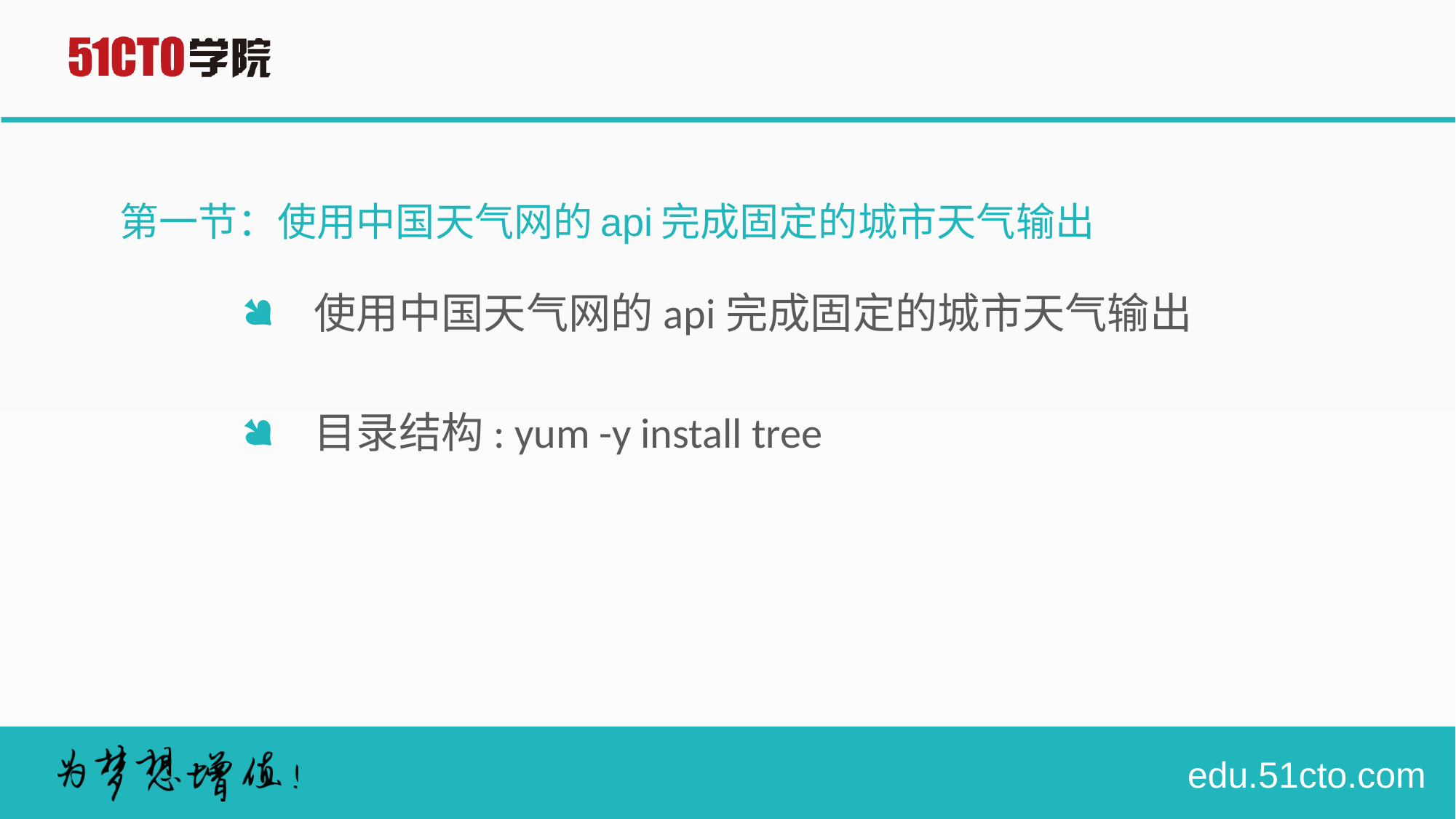

# 第一节：使用中国天气网的api完成固定的城市天气输出
使用中国天气网的api完成固定的城市天气输出

目录结构: yum -y install tree